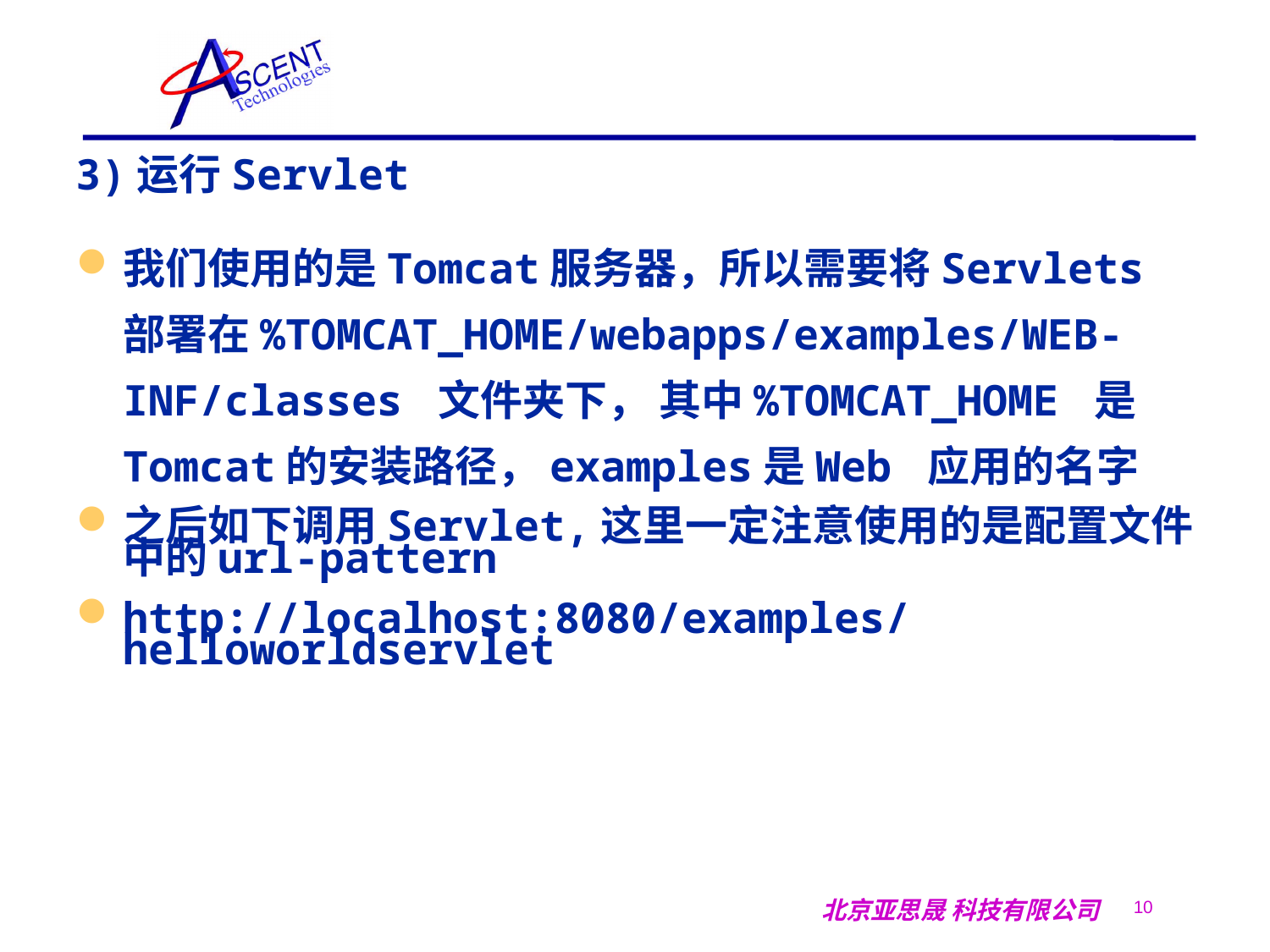

#
3)运行Servlet
我们使用的是Tomcat服务器，所以需要将Servlets 部署在%TOMCAT_HOME/webapps/examples/WEB-INF/classes 文件夹下， 其中%TOMCAT_HOME 是Tomcat的安装路径，examples是Web 应用的名字
之后如下调用Servlet,这里一定注意使用的是配置文件中的url-pattern
http://localhost:8080/examples/helloworldservlet